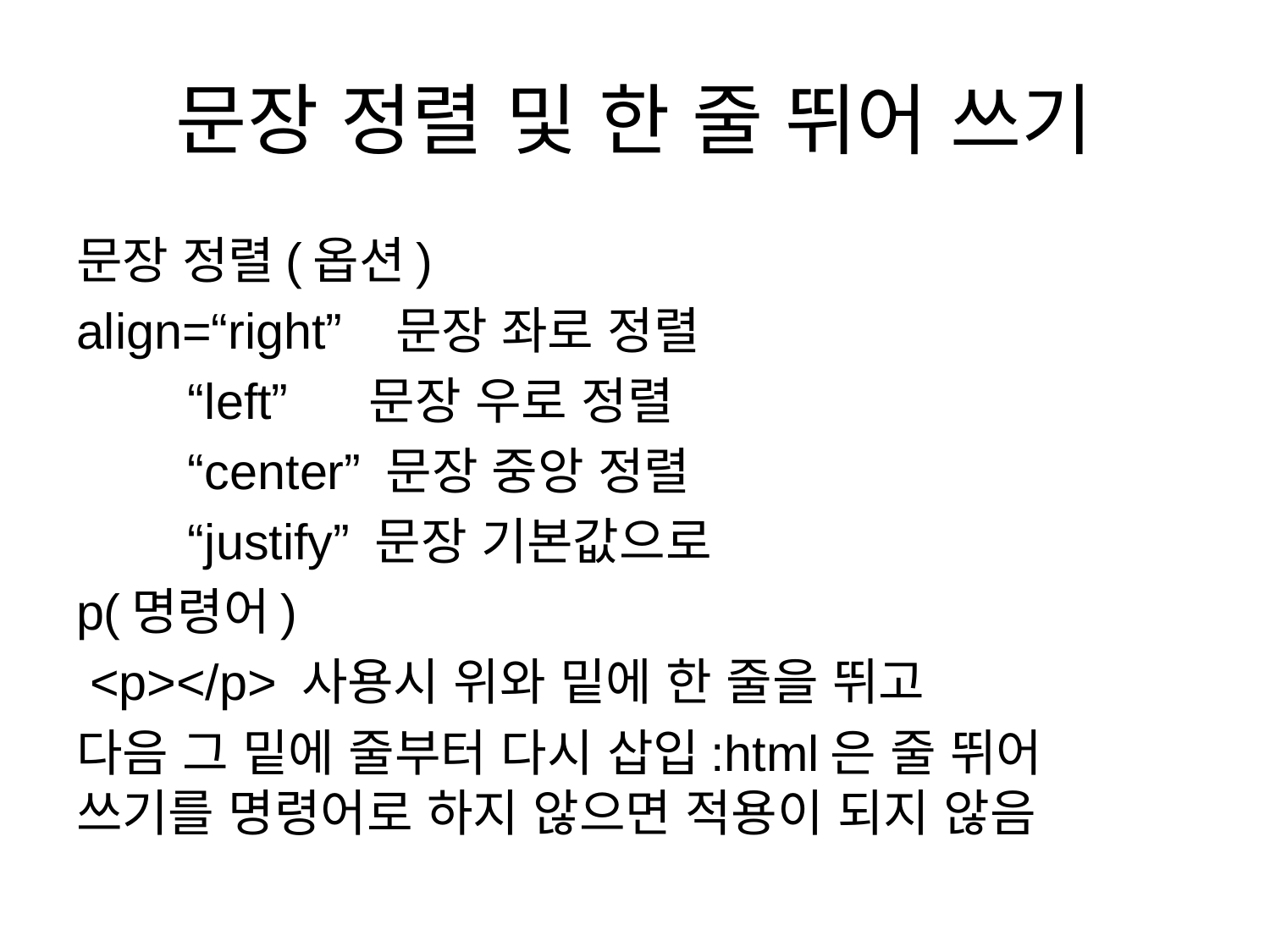

# 문장 정렬 및 한 줄 뛰어 쓰기
문장 정렬(옵션)
align=“right”   문장 좌로 정렬
        “left”     문장 우로 정렬
        “center” 문장 중앙 정렬
        “justify” 문장 기본값으로
p(명령어)
 <p></p> 사용시 위와 밑에 한 줄을 뛰고
다음 그 밑에 줄부터 다시 삽입:html은 줄 뛰어 쓰기를 명령어로 하지 않으면 적용이 되지 않음